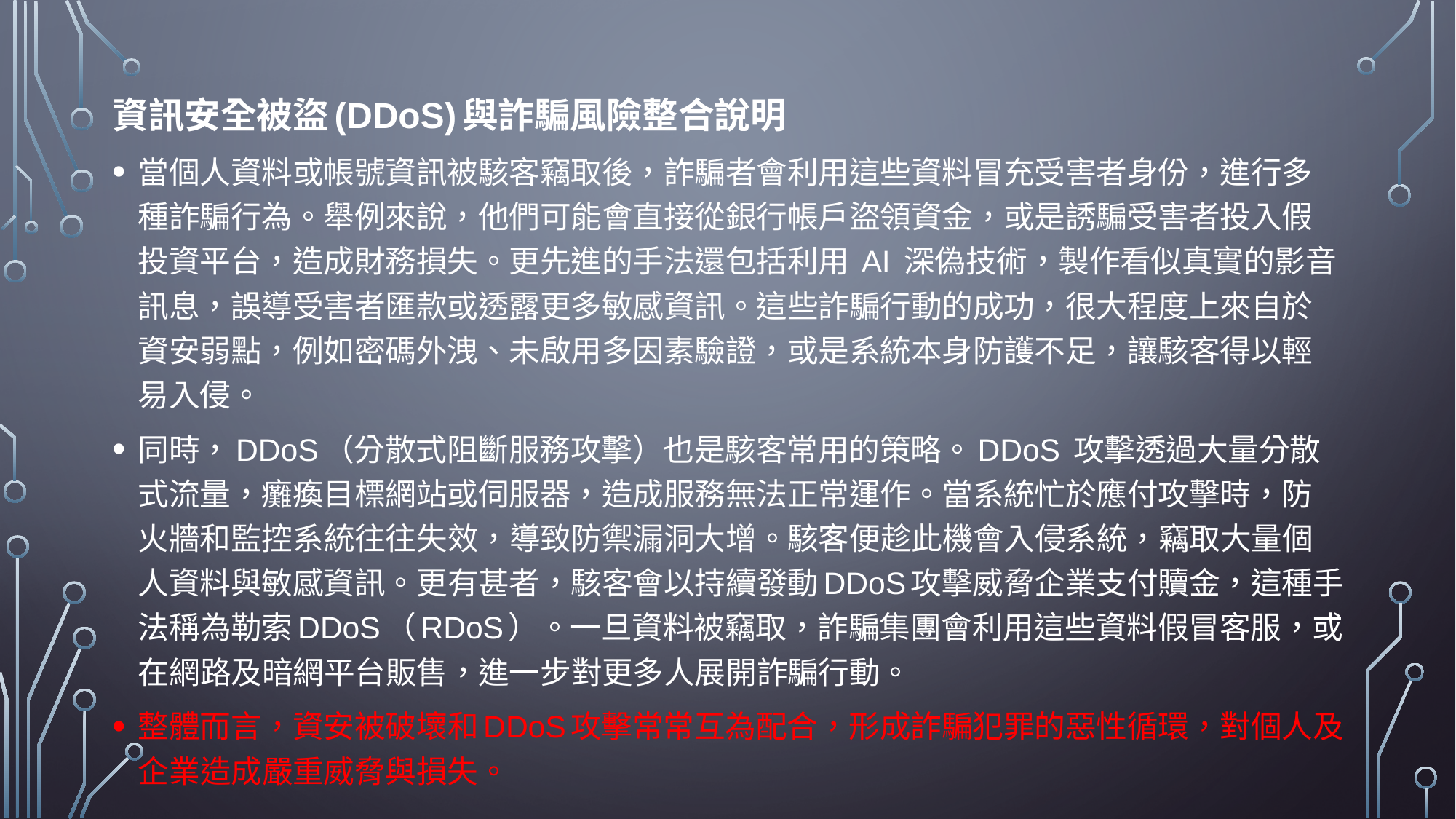

資訊安全被盜(DDoS)與詐騙風險整合說明
當個人資料或帳號資訊被駭客竊取後，詐騙者會利用這些資料冒充受害者身份，進行多種詐騙行為。舉例來說，他們可能會直接從銀行帳戶盜領資金，或是誘騙受害者投入假投資平台，造成財務損失。更先進的手法還包括利用 AI 深偽技術，製作看似真實的影音訊息，誤導受害者匯款或透露更多敏感資訊。這些詐騙行動的成功，很大程度上來自於資安弱點，例如密碼外洩、未啟用多因素驗證，或是系統本身防護不足，讓駭客得以輕易入侵。
同時，DDoS（分散式阻斷服務攻擊）也是駭客常用的策略。DDoS 攻擊透過大量分散式流量，癱瘓目標網站或伺服器，造成服務無法正常運作。當系統忙於應付攻擊時，防火牆和監控系統往往失效，導致防禦漏洞大增。駭客便趁此機會入侵系統，竊取大量個人資料與敏感資訊。更有甚者，駭客會以持續發動DDoS攻擊威脅企業支付贖金，這種手法稱為勒索DDoS（RDoS）。一旦資料被竊取，詐騙集團會利用這些資料假冒客服，或在網路及暗網平台販售，進一步對更多人展開詐騙行動。
整體而言，資安被破壞和DDoS攻擊常常互為配合，形成詐騙犯罪的惡性循環，對個人及企業造成嚴重威脅與損失。